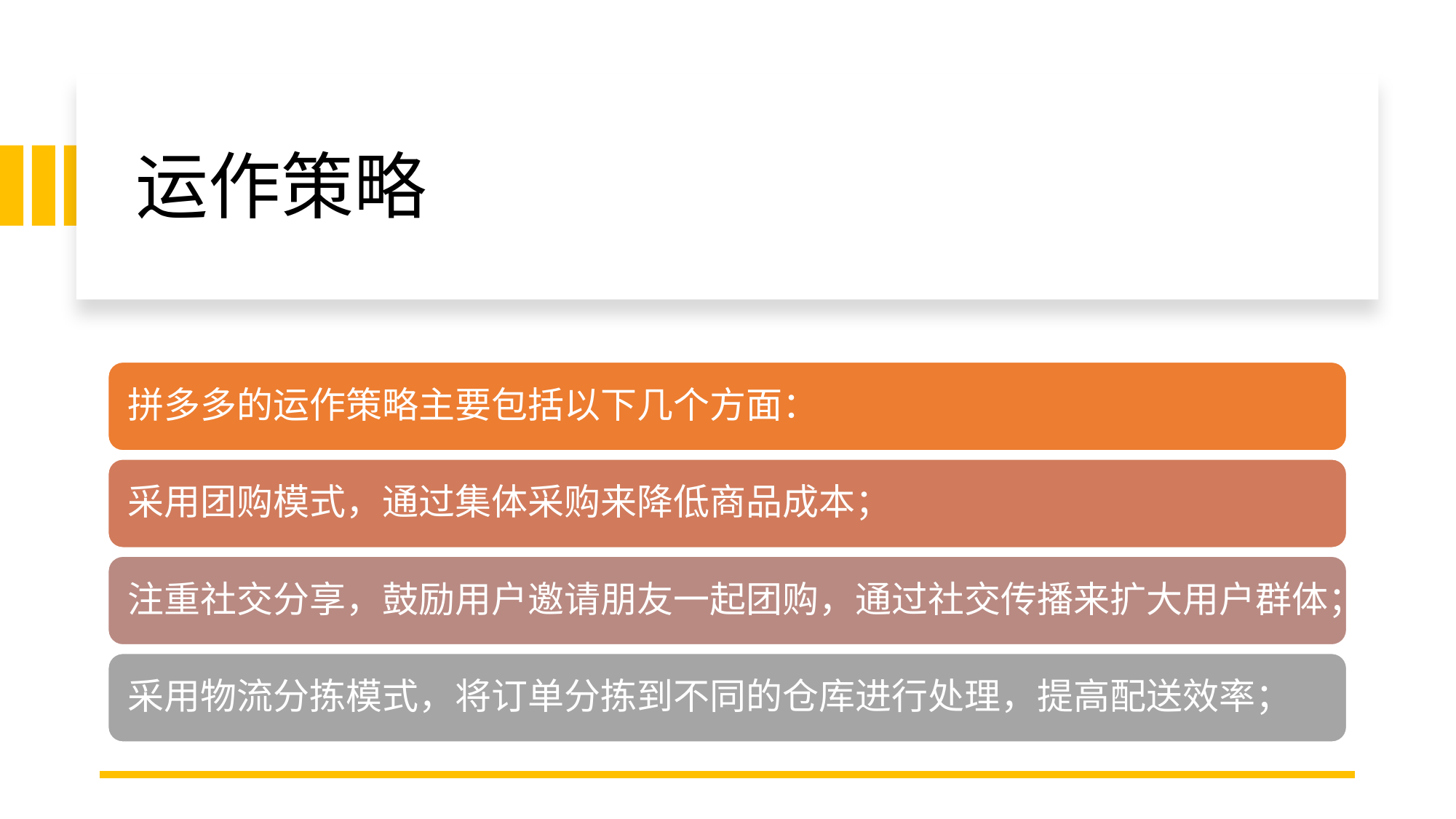

# 运作策略

拼多多的运作策略主要包括以下几个方面：
采用团购模式，通过集体采购来降低商品成本；
注重社交分享，鼓励用户邀请朋友一起团购，通过社交传播来扩大用户群体；
采用物流分拣模式，将订单分拣到不同的仓库进行处理，提高配送效率；